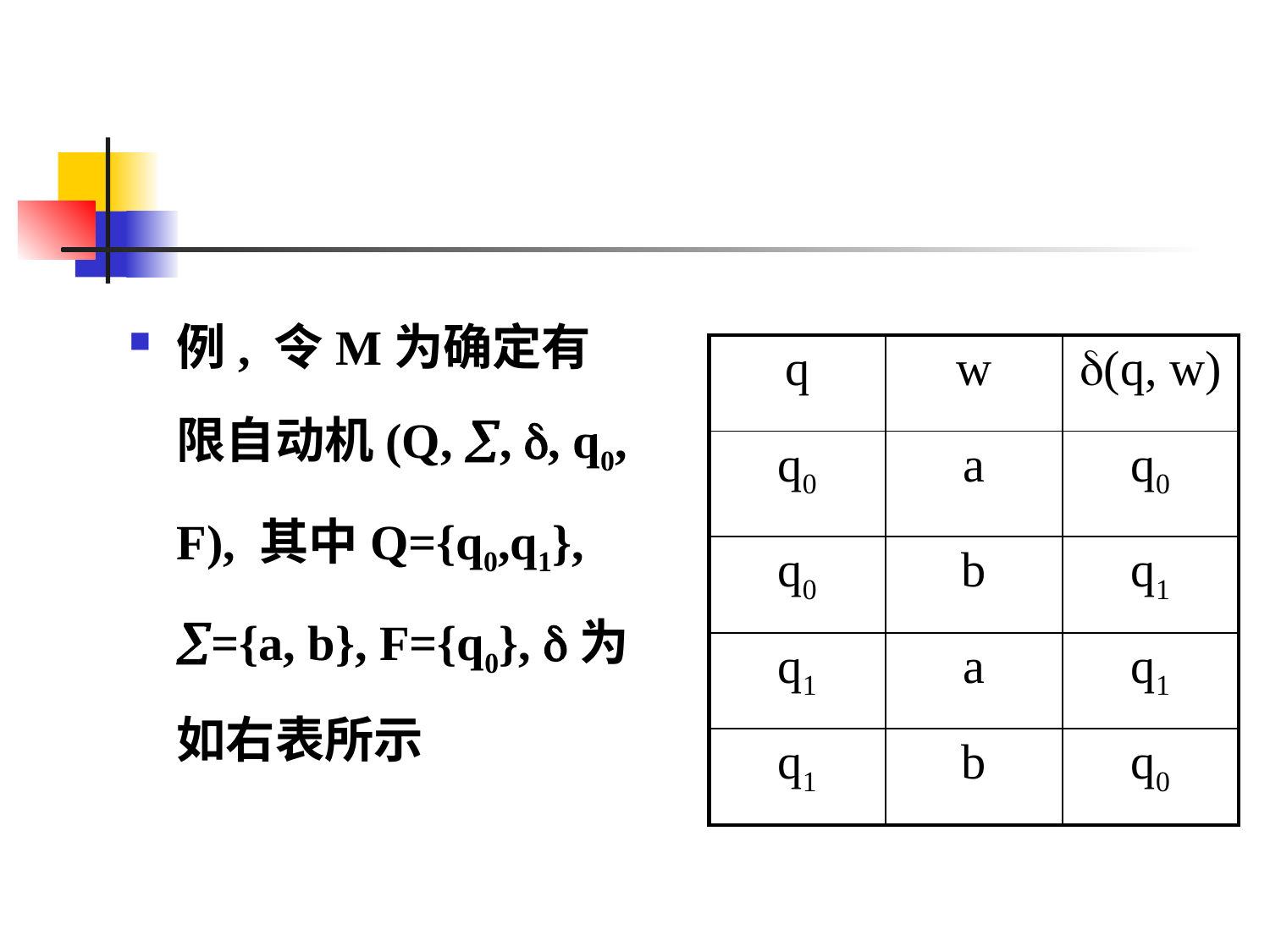

#
例, 令M为确定有限自动机(Q, ∑, δ, q0, F), 其中Q={q0,q1}, ∑={a, b}, F={q0}, δ为如右表所示
| q | w | δ(q, w) |
| --- | --- | --- |
| q0 | a | q0 |
| q0 | b | q1 |
| q1 | a | q1 |
| q1 | b | q0 |